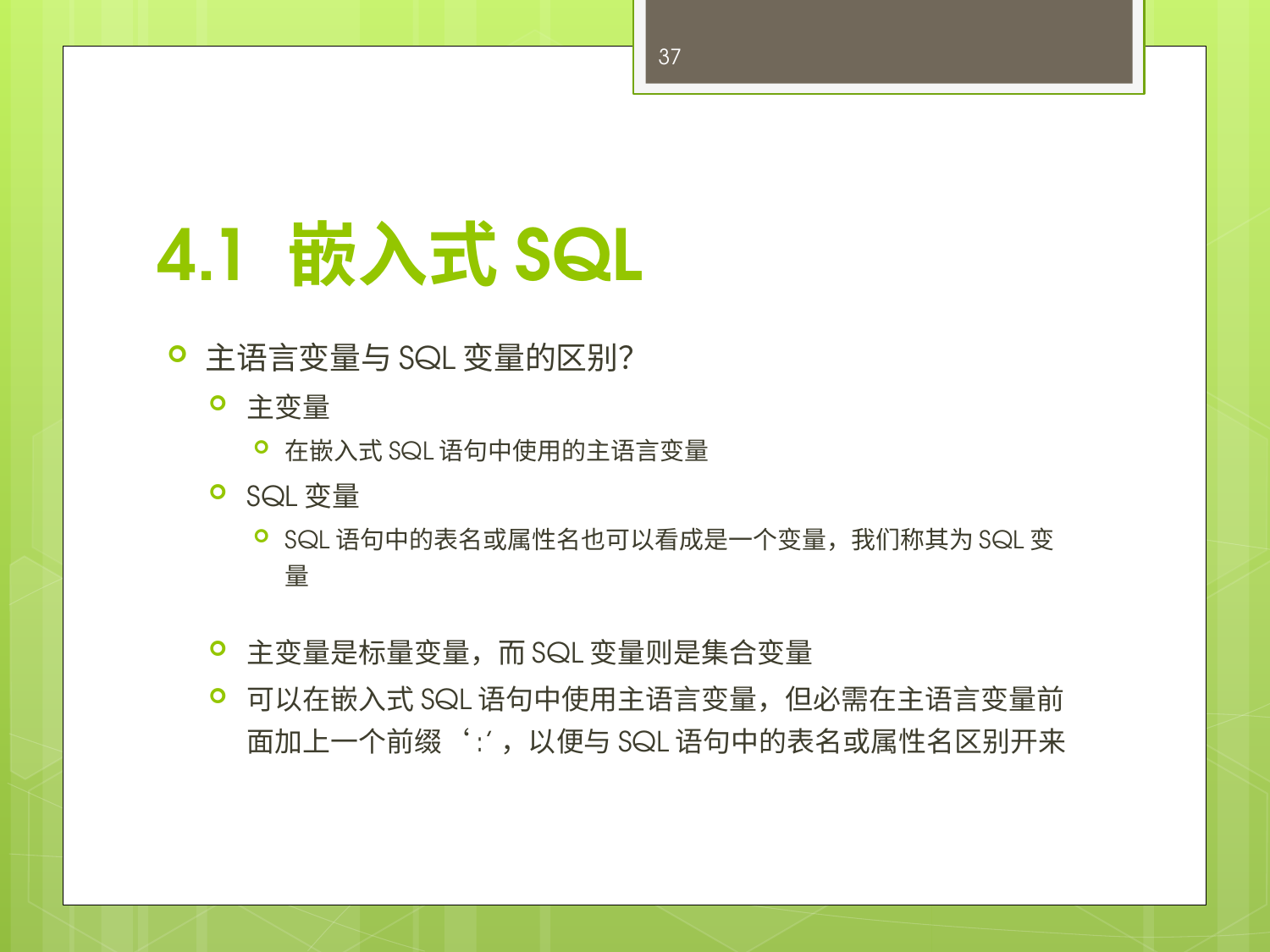

37
# 4.1 嵌入式SQL
主语言变量与SQL变量的区别？
主变量
在嵌入式SQL语句中使用的主语言变量
SQL变量
SQL语句中的表名或属性名也可以看成是一个变量，我们称其为SQL变量

主变量是标量变量，而SQL变量则是集合变量
可以在嵌入式SQL语句中使用主语言变量，但必需在主语言变量前面加上一个前缀‘:’，以便与SQL语句中的表名或属性名区别开来